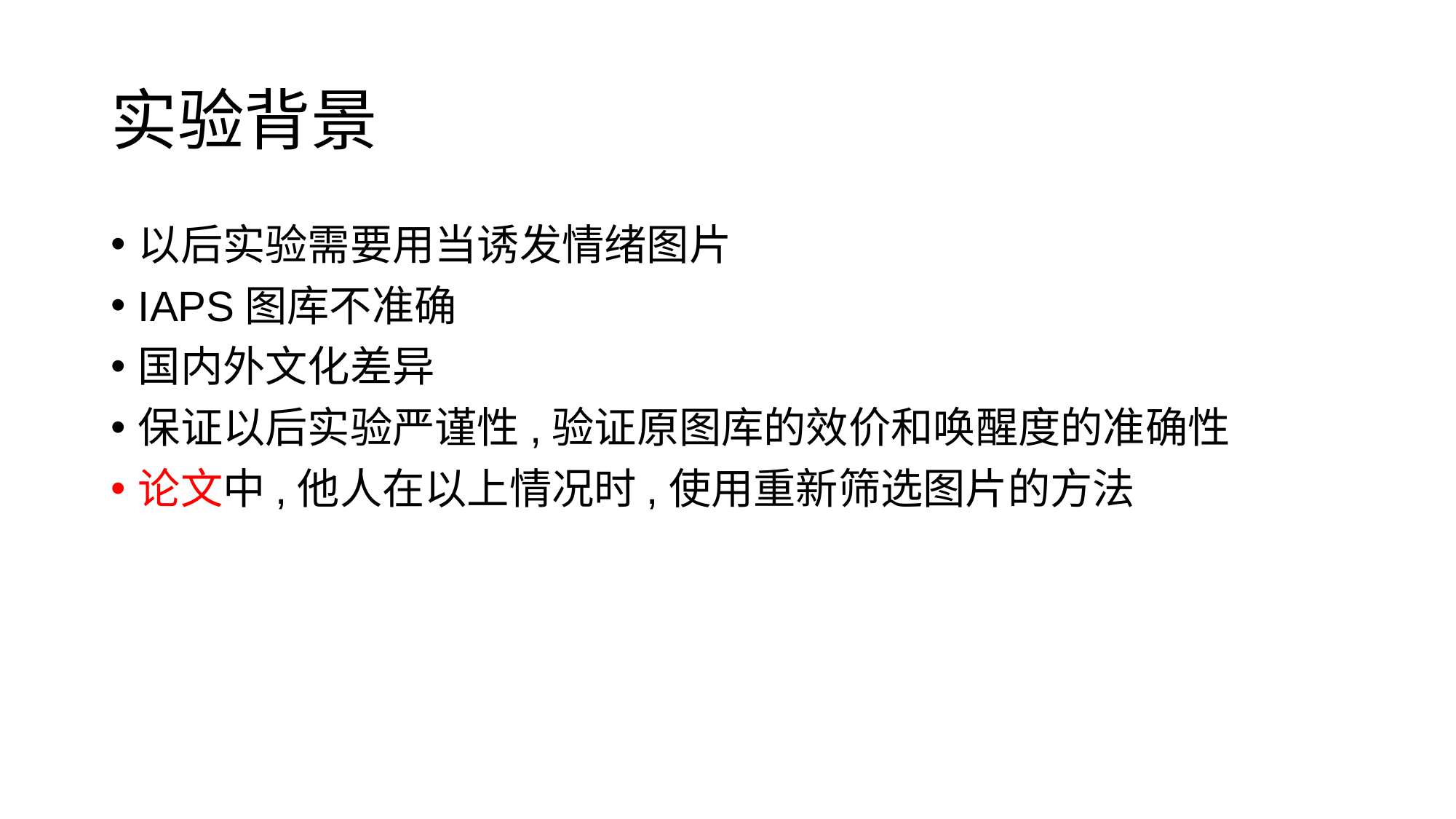

# 实验背景
以后实验需要用当诱发情绪图片
IAPS图库不准确
国内外文化差异
保证以后实验严谨性,验证原图库的效价和唤醒度的准确性
论文中,他人在以上情况时,使用重新筛选图片的方法